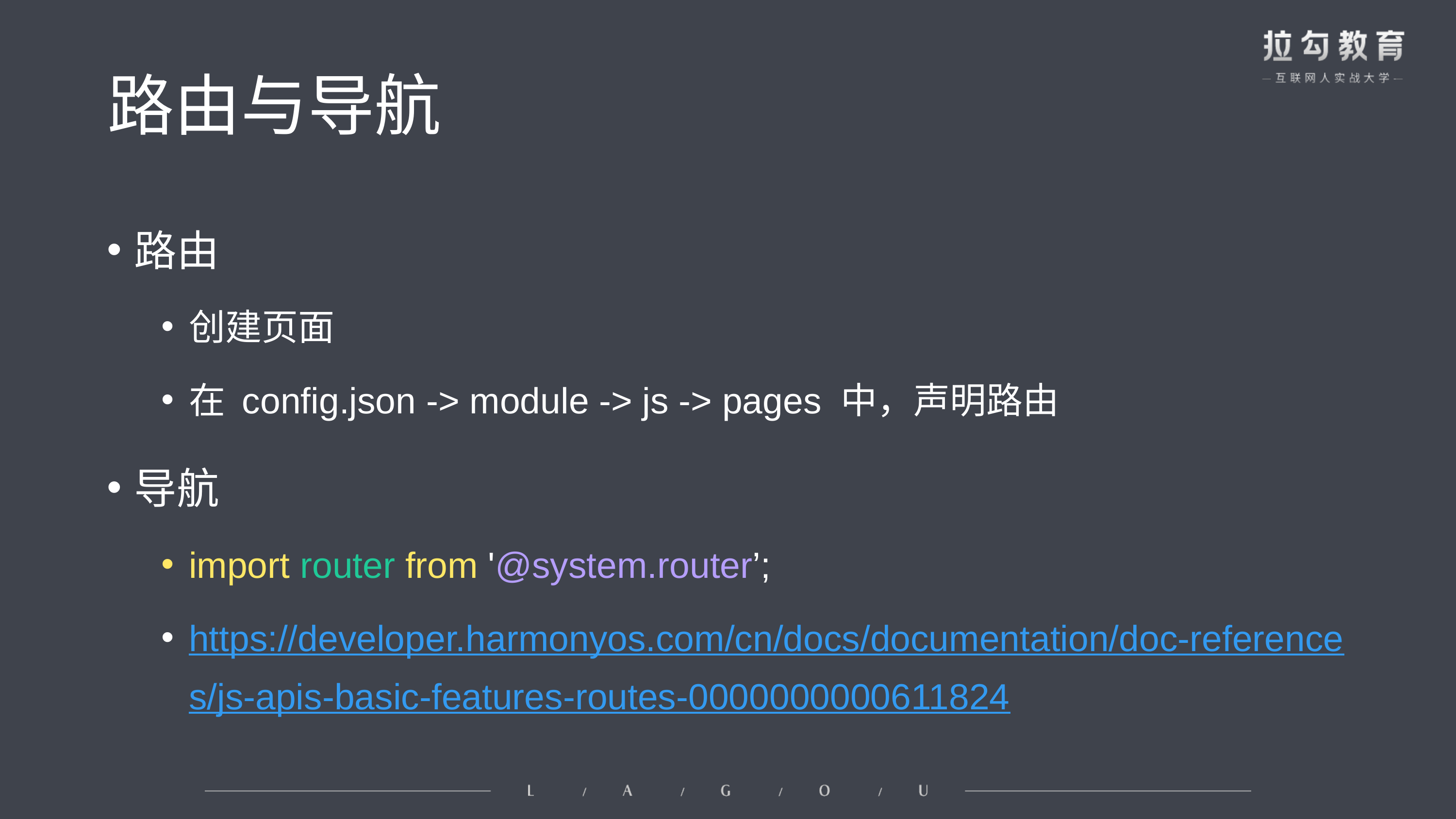

# 路由与导航
路由
创建页面
在 config.json -> module -> js -> pages 中，声明路由
导航
import router from '@system.router’;
https://developer.harmonyos.com/cn/docs/documentation/doc-references/js-apis-basic-features-routes-0000000000611824